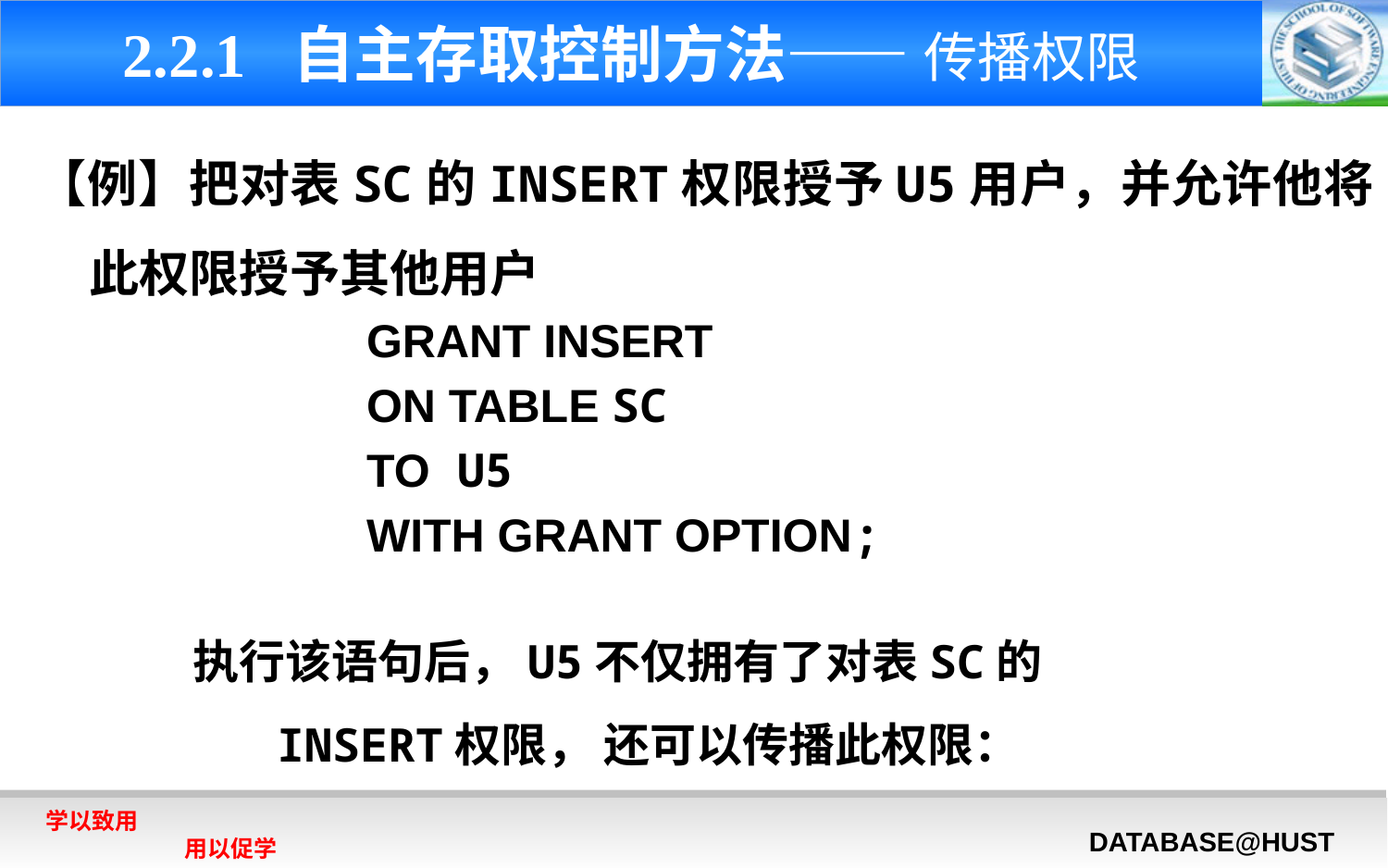

# 2.2.1  自主存取控制方法—— 传播权限
【例】把对表SC的INSERT权限授予U5用户，并允许他将此权限授予其他用户
			GRANT INSERT
			ON TABLE SC
			TO U5
			WITH GRANT OPTION;
执行该语句后，U5不仅拥有了对表SC的INSERT权限， 还可以传播此权限：